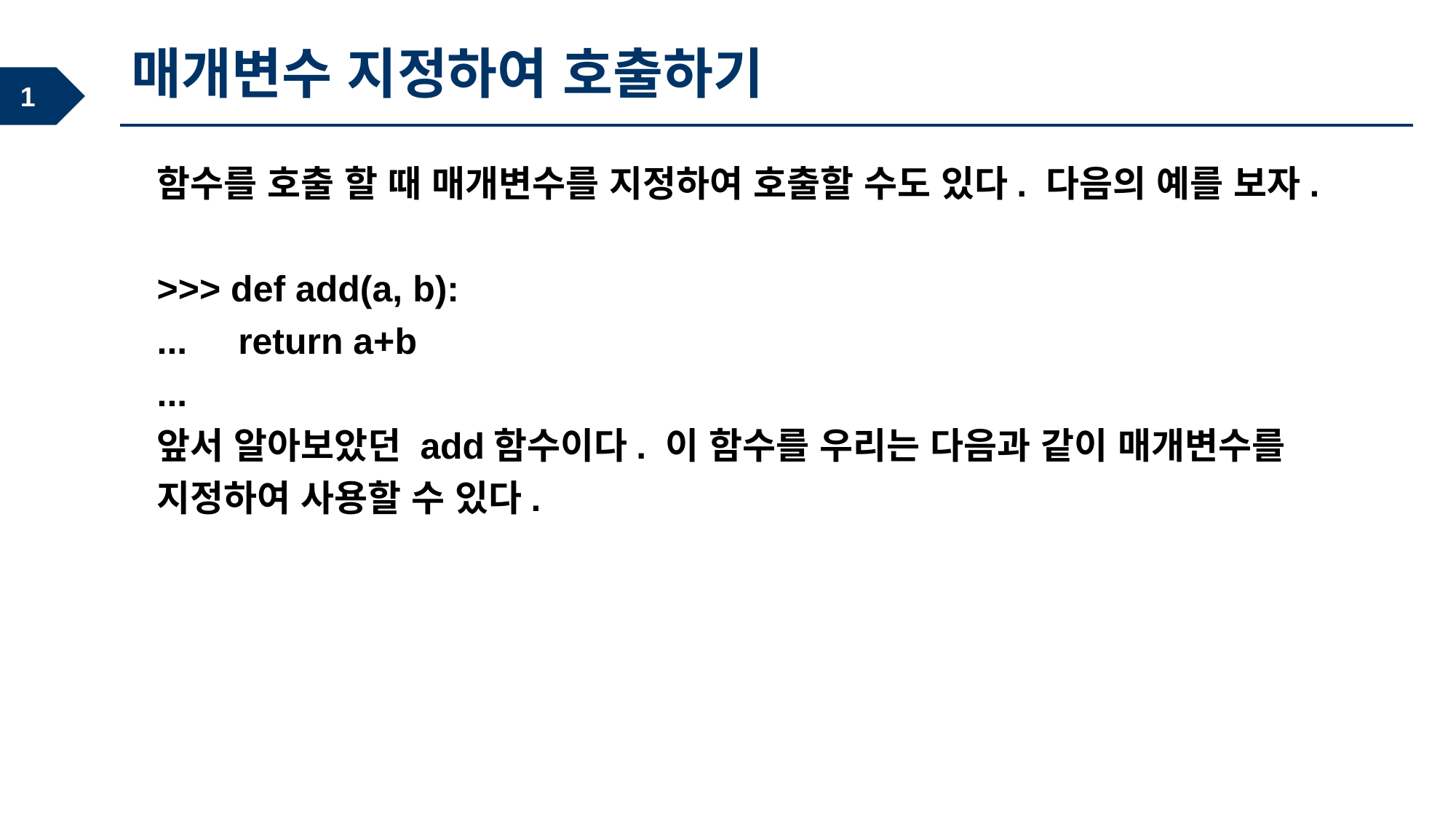

매개변수 지정하여 호출하기
함수를 호출 할 때 매개변수를 지정하여 호출할 수도 있다. 다음의 예를 보자.

>>> def add(a, b):
...     return a+b
...
앞서 알아보았던 add함수이다. 이 함수를 우리는 다음과 같이 매개변수를 지정하여 사용할 수 있다.